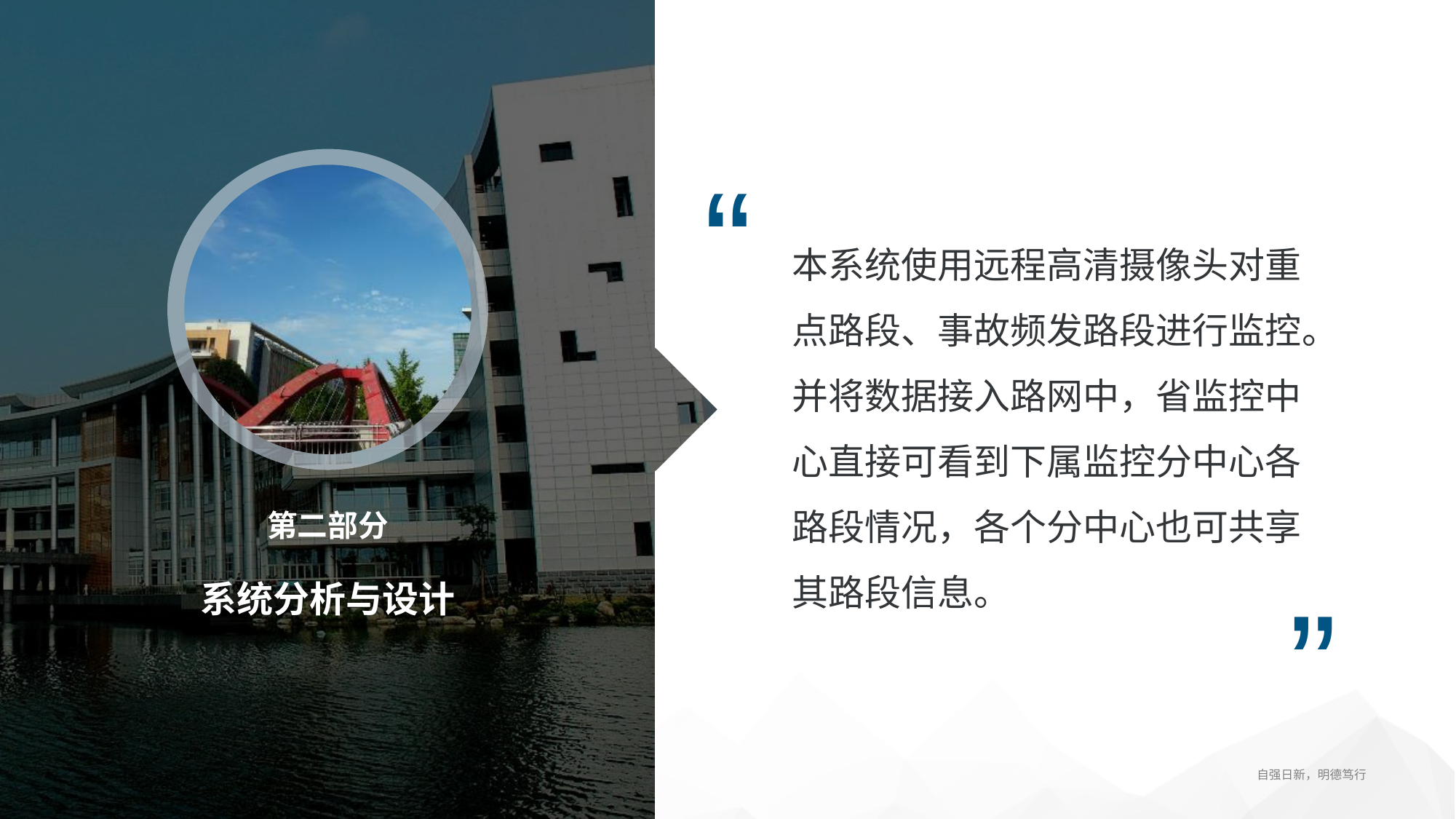

“

本系统使用远程高清摄像头对重点路段、事故频发路段进行监控。并将数据接入路网中，省监控中心直接可看到下属监控分中心各路段情况，各个分中心也可共享其路段信息。
第二部分
系统分析与设计
”
自强日新，明德笃行